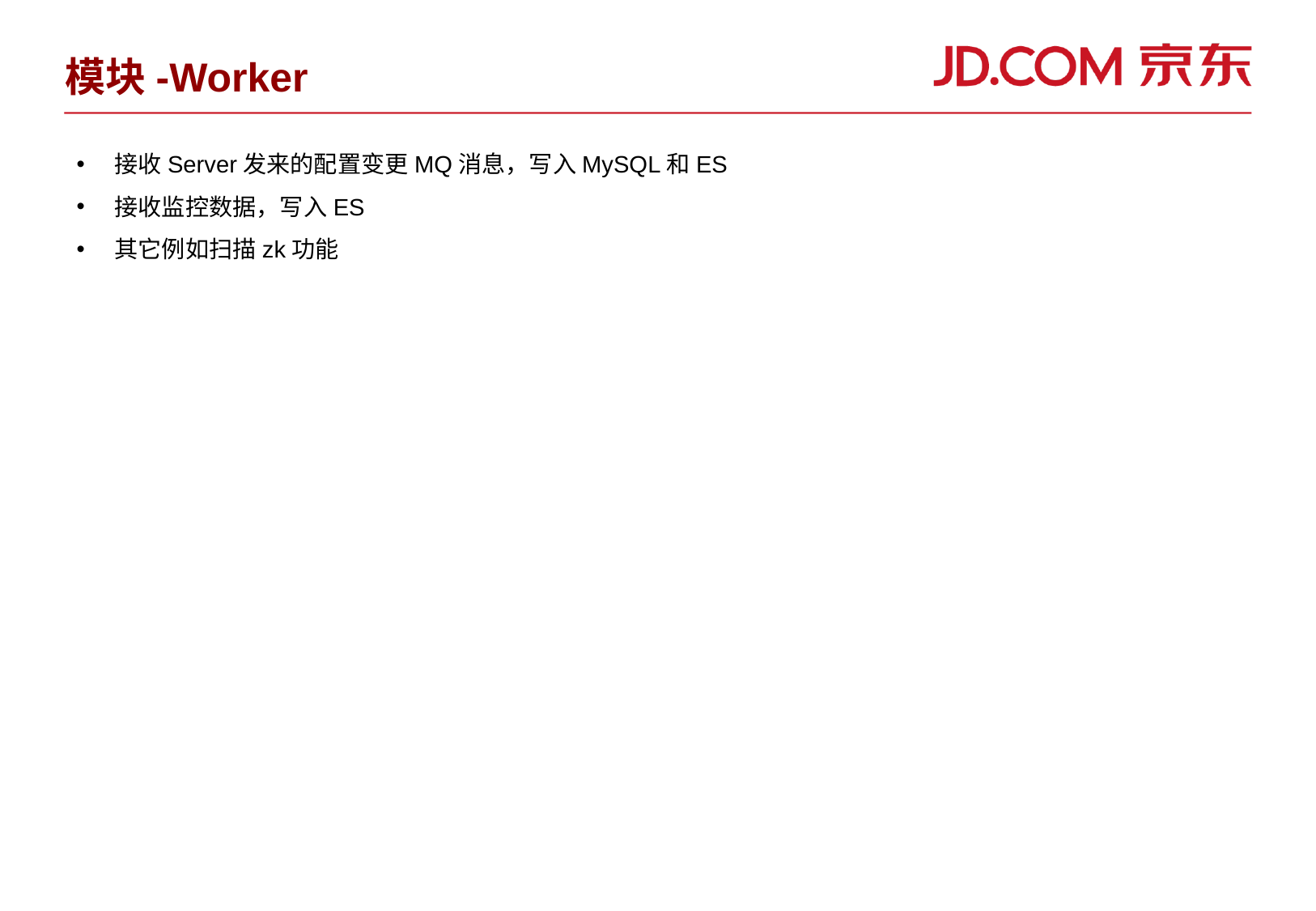

模块-Worker
接收Server发来的配置变更MQ消息，写入MySQL和ES
接收监控数据，写入ES
其它例如扫描zk功能